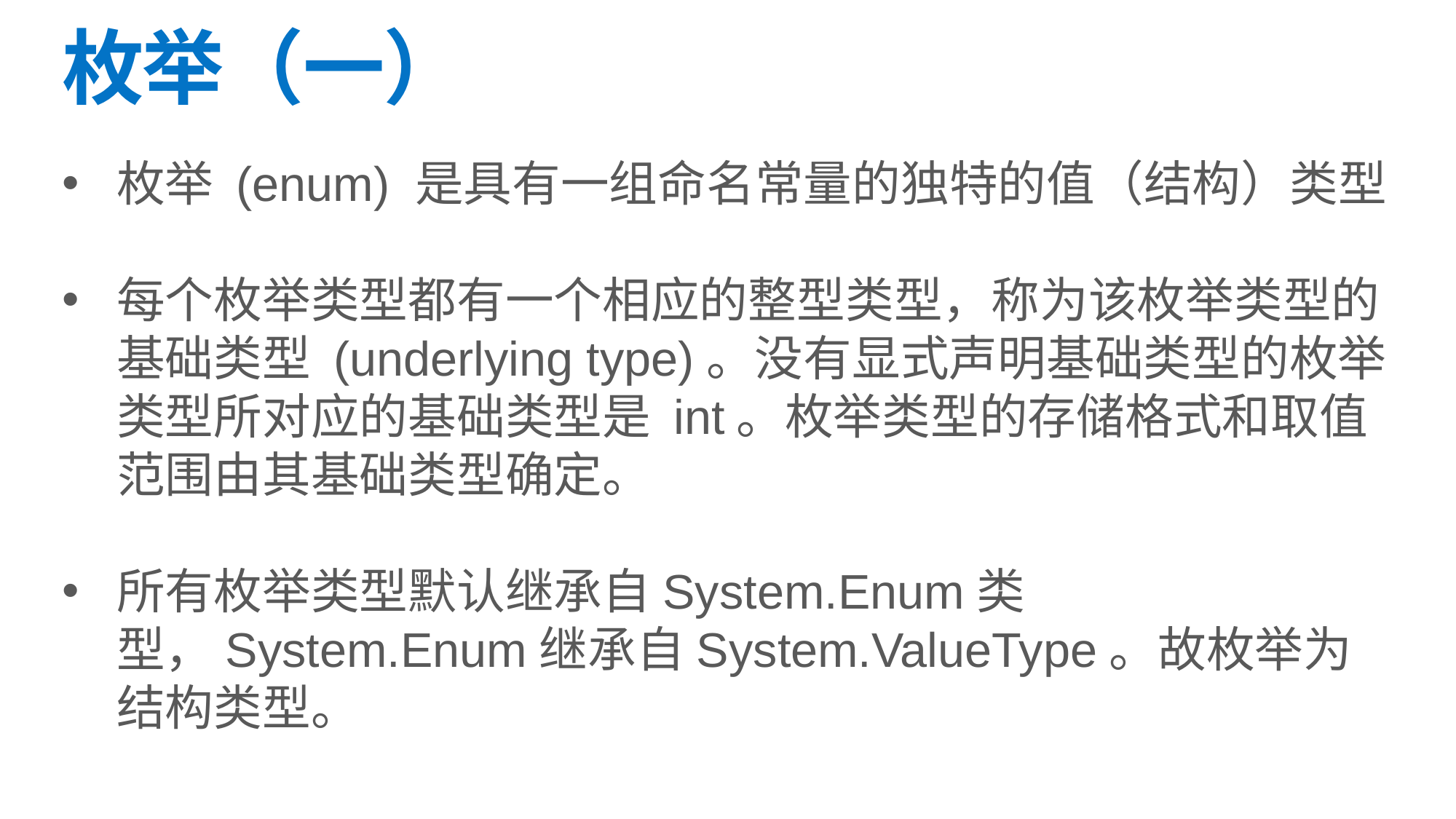

# 枚举（一）
枚举 (enum) 是具有一组命名常量的独特的值（结构）类型

每个枚举类型都有一个相应的整型类型，称为该枚举类型的基础类型 (underlying type)。没有显式声明基础类型的枚举类型所对应的基础类型是 int。枚举类型的存储格式和取值范围由其基础类型确定。

所有枚举类型默认继承自System.Enum类型，System.Enum继承自System.ValueType。故枚举为结构类型。